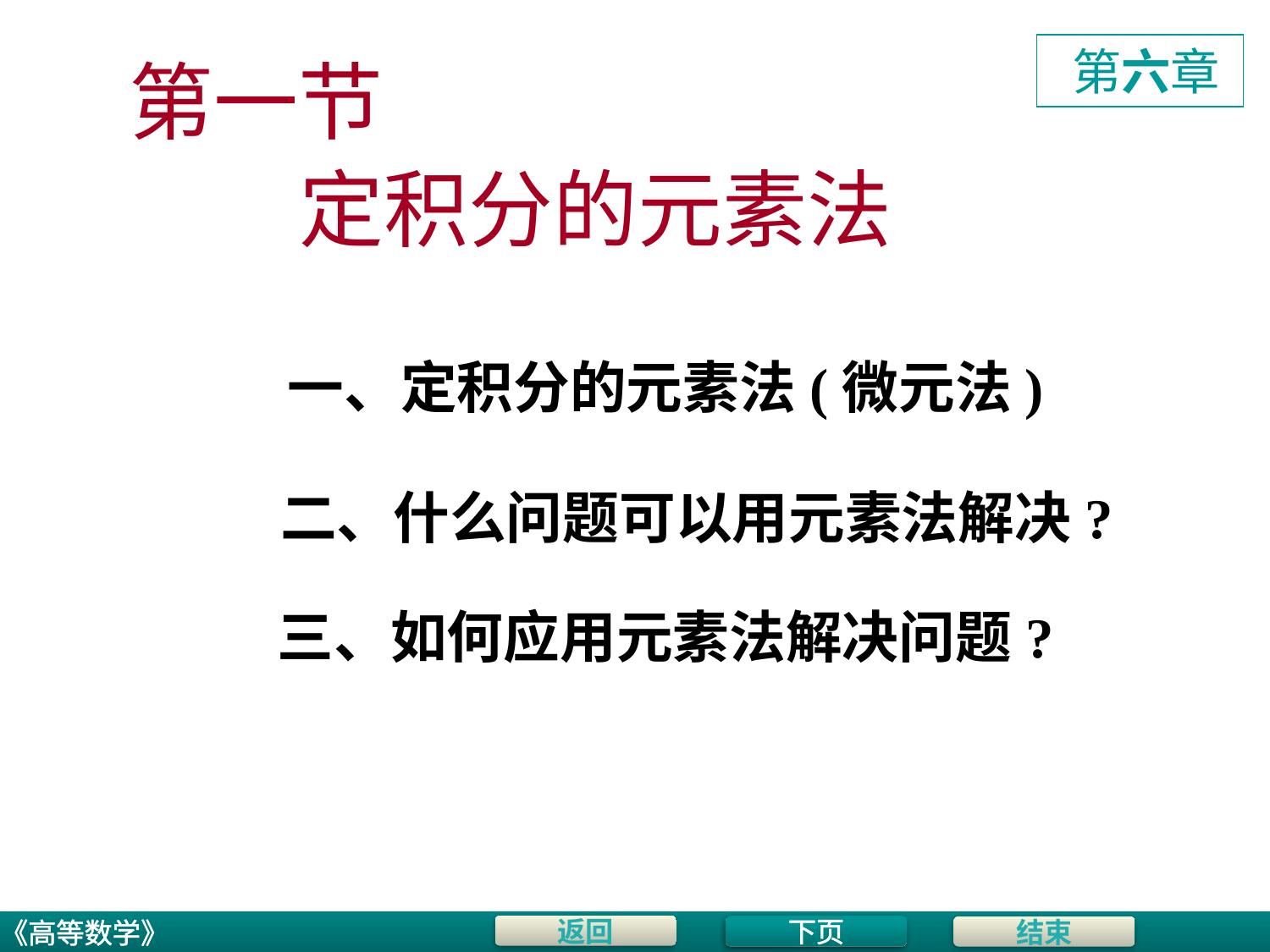

第六章
# 第一节
定积分的元素法
一、定积分的元素法(微元法)
二、什么问题可以用元素法解决?
三、如何应用元素法解决问题?
下页